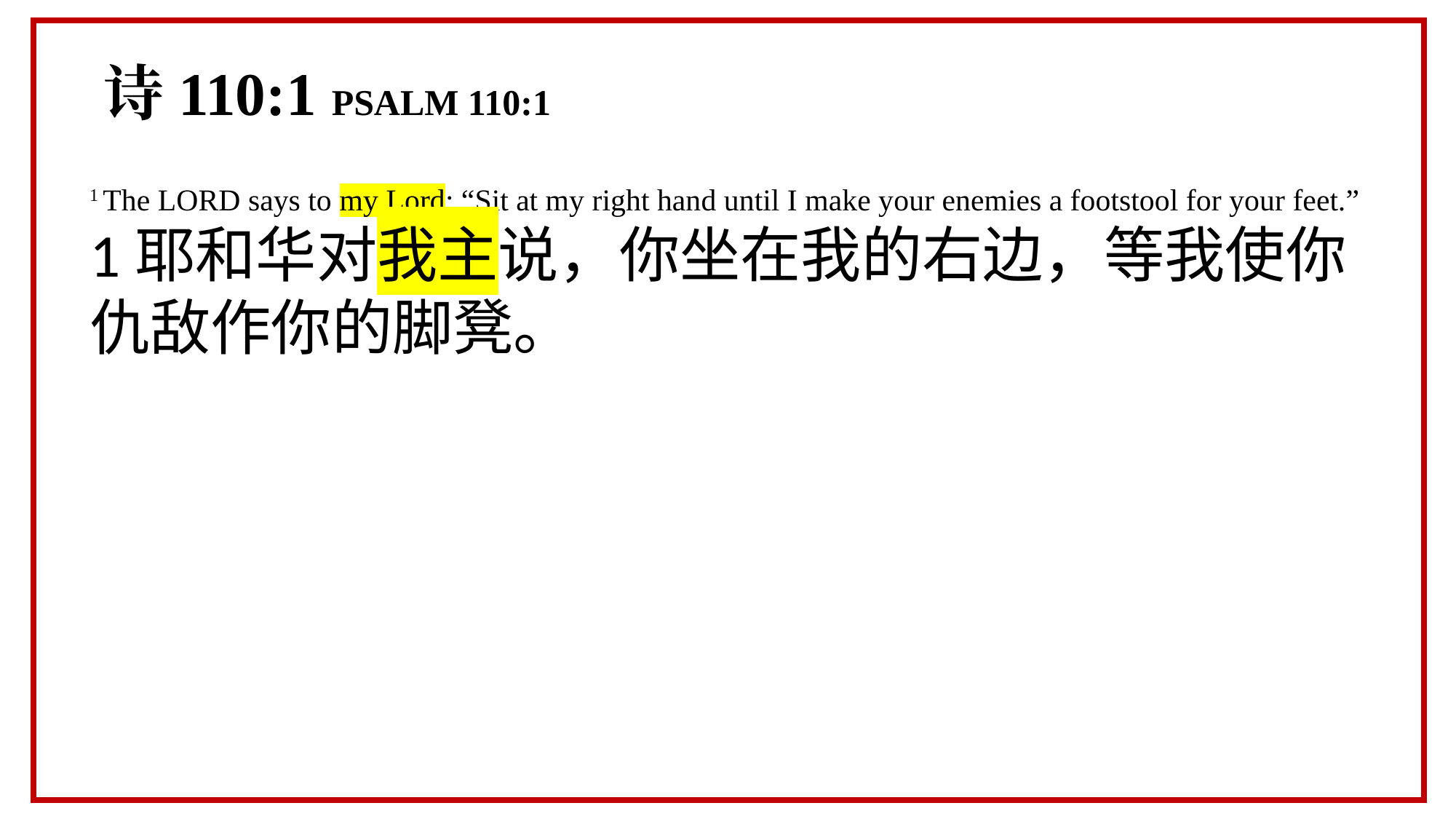

诗110:1 PSALM 110:1
1 The LORD says to my Lord: “Sit at my right hand until I make your enemies a footstool for your feet.”
1耶和华对我主说，你坐在我的右边，等我使你仇敌作你的脚凳。